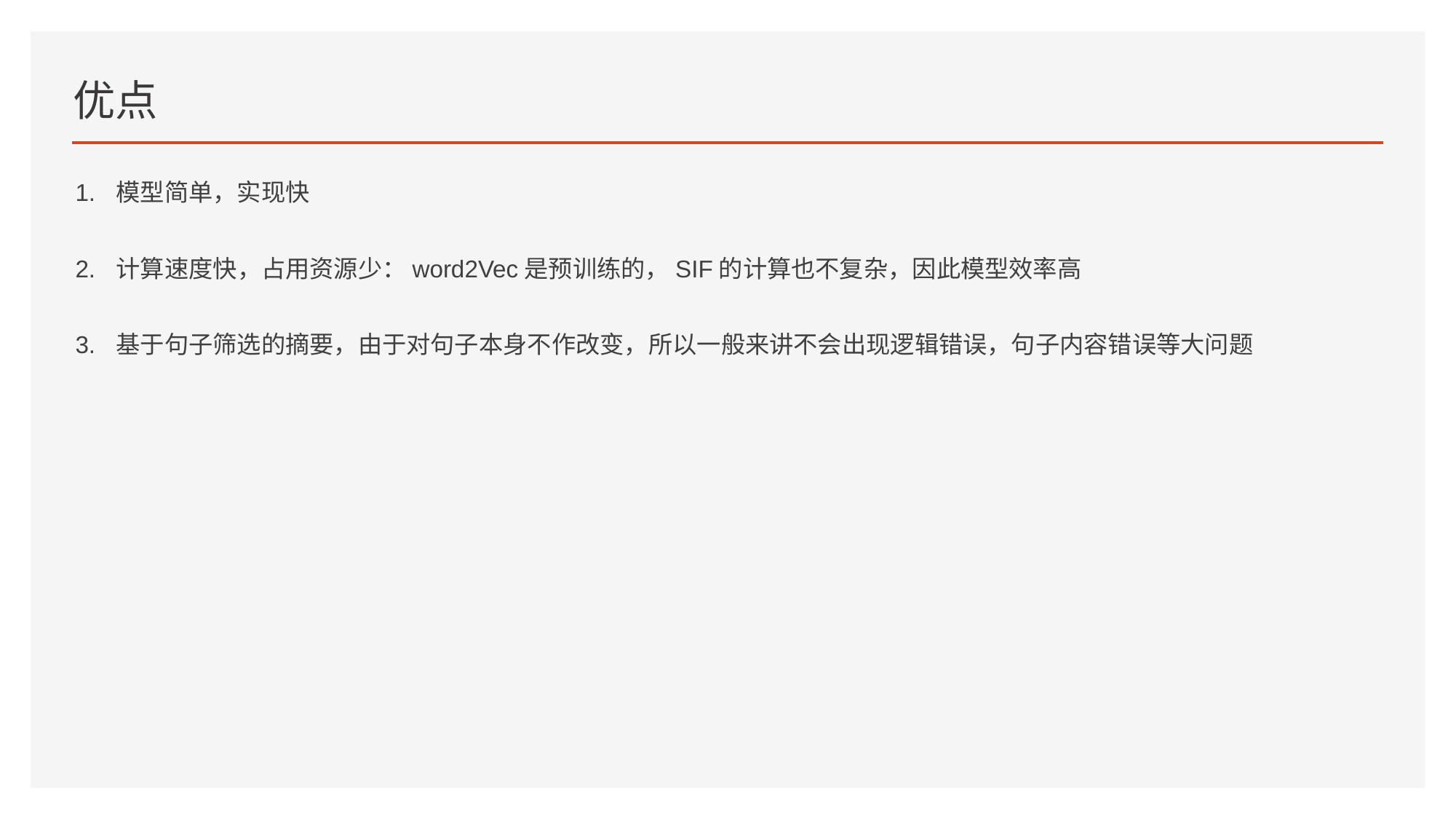

# 优点
模型简单，实现快

计算速度快，占用资源少：word2Vec是预训练的，SIF的计算也不复杂，因此模型效率高

基于句子筛选的摘要，由于对句子本身不作改变，所以一般来讲不会出现逻辑错误，句子内容错误等大问题